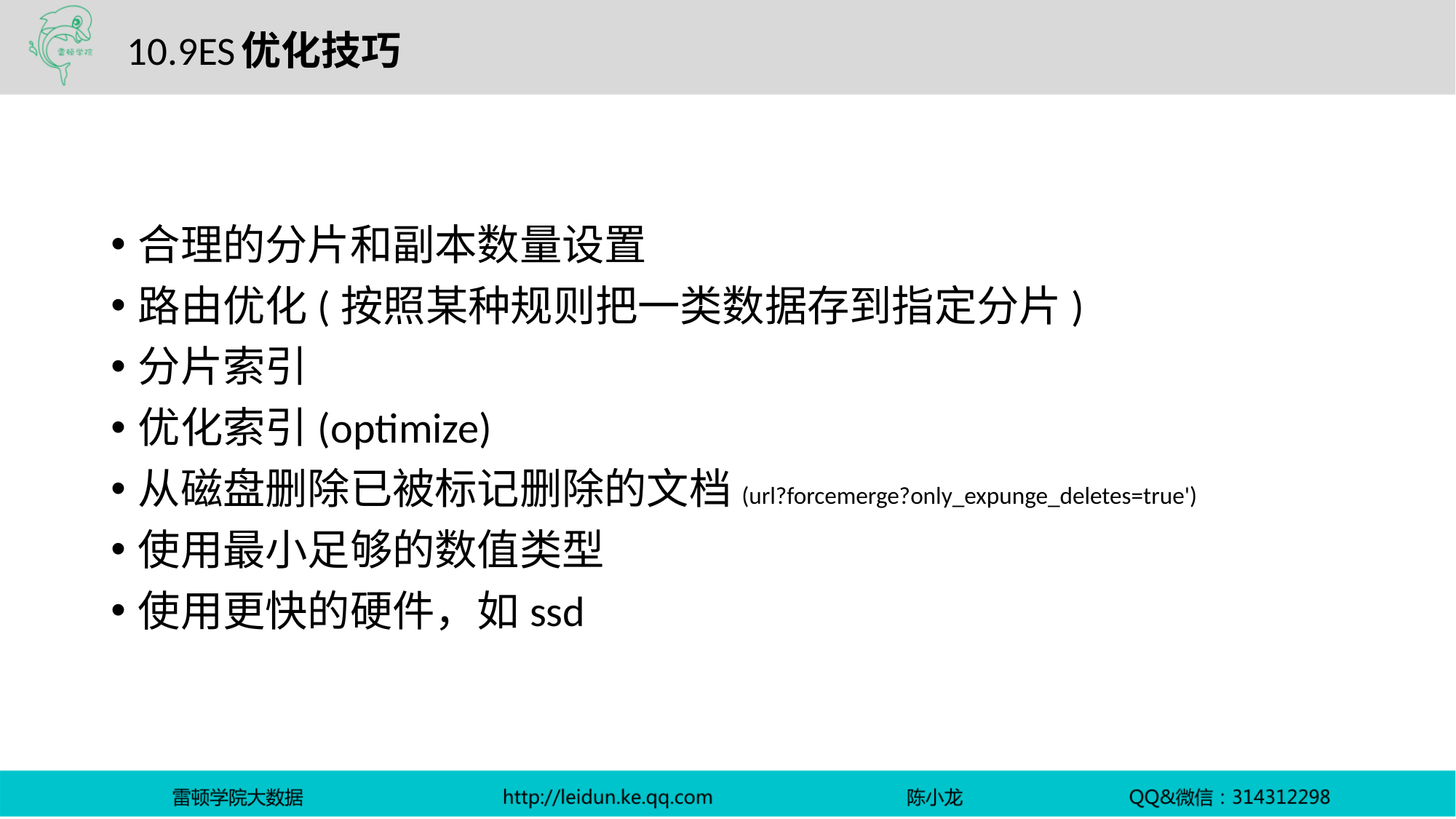

# 10.9ES优化技巧
合理的分片和副本数量设置
路由优化(按照某种规则把一类数据存到指定分片)
分片索引
优化索引(optimize)
从磁盘删除已被标记删除的文档(url?forcemerge?only_expunge_deletes=true')
使用最小足够的数值类型
使用更快的硬件，如ssd